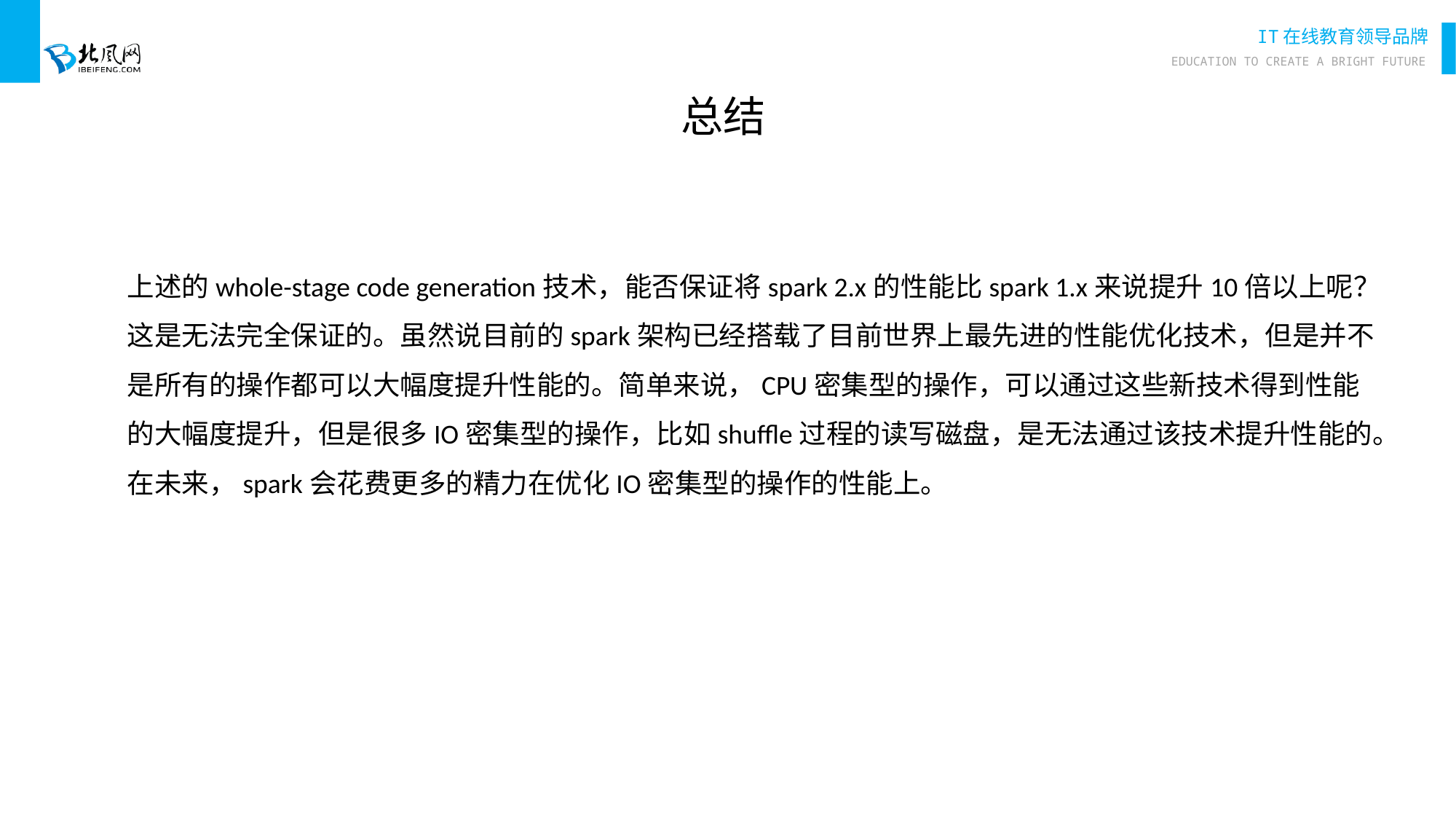

总结
上述的whole-stage code generation技术，能否保证将spark 2.x的性能比spark 1.x来说提升10倍以上呢？这是无法完全保证的。虽然说目前的spark架构已经搭载了目前世界上最先进的性能优化技术，但是并不是所有的操作都可以大幅度提升性能的。简单来说，CPU密集型的操作，可以通过这些新技术得到性能的大幅度提升，但是很多IO密集型的操作，比如shuffle过程的读写磁盘，是无法通过该技术提升性能的。在未来，spark会花费更多的精力在优化IO密集型的操作的性能上。